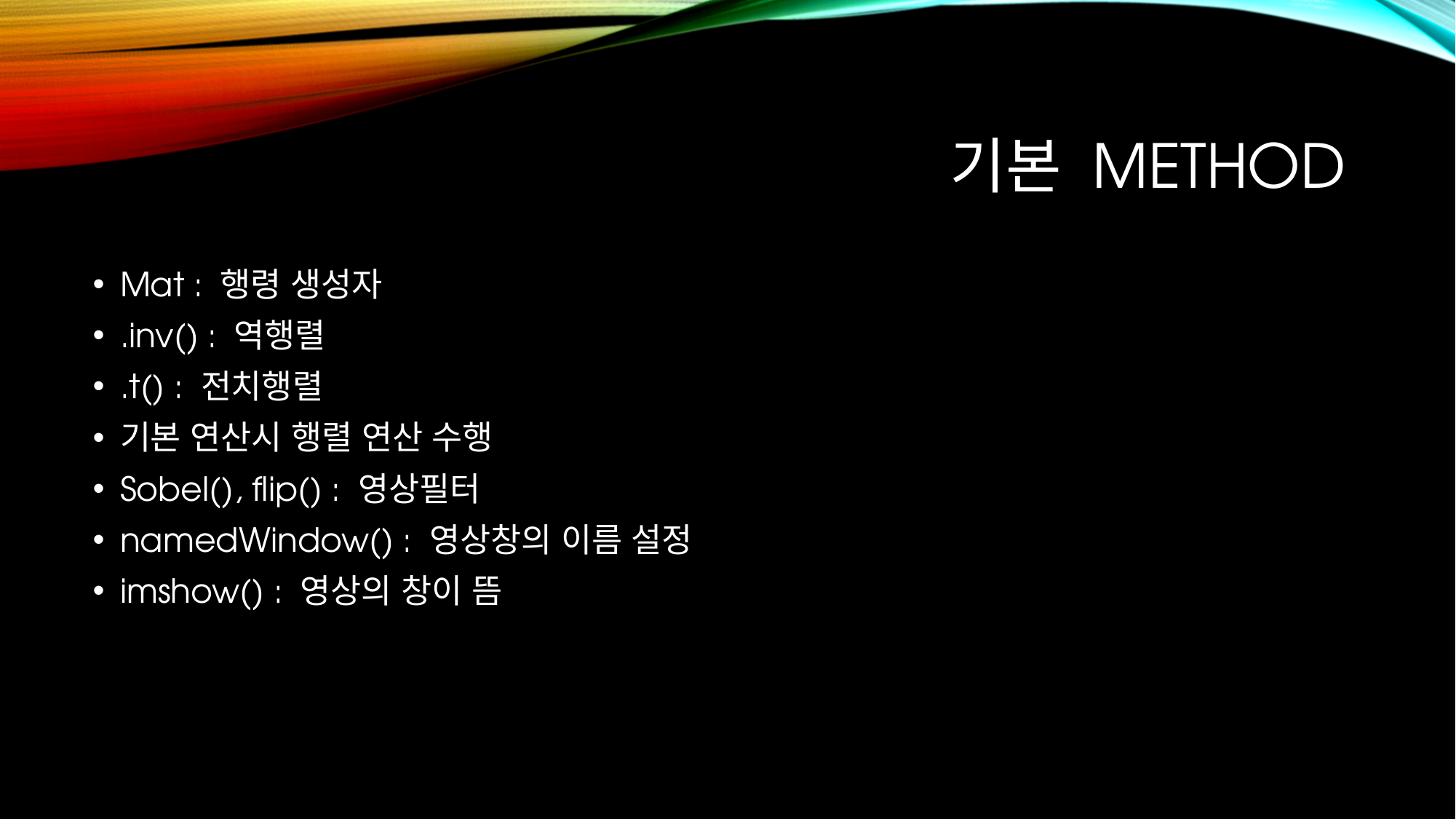

# 기본 Method
Mat : 행령 생성자
.inv() : 역행렬
.t() : 전치행렬
기본 연산시 행렬 연산 수행
Sobel(), flip() : 영상필터
namedWindow() : 영상창의 이름 설정
imshow() : 영상의 창이 뜸